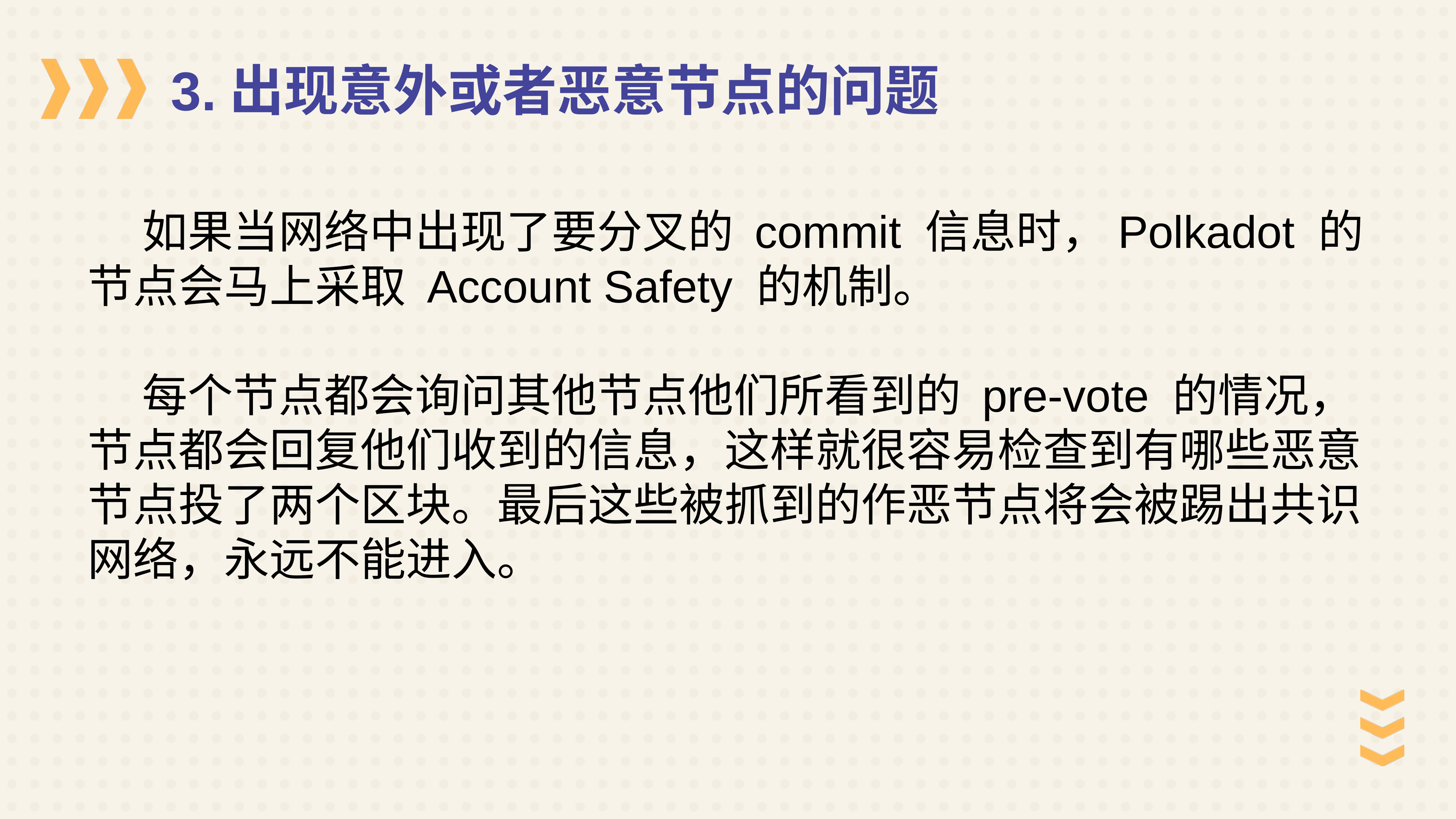

3.出现意外或者恶意节点的问题

	如果当网络中出现了要分叉的 commit 信息时，Polkadot 的节点会马上采取 Account Safety 的机制。

	每个节点都会询问其他节点他们所看到的 pre-vote 的情况，节点都会回复他们收到的信息，这样就很容易检查到有哪些恶意节点投了两个区块。最后这些被抓到的作恶节点将会被踢出共识网络，永远不能进入。